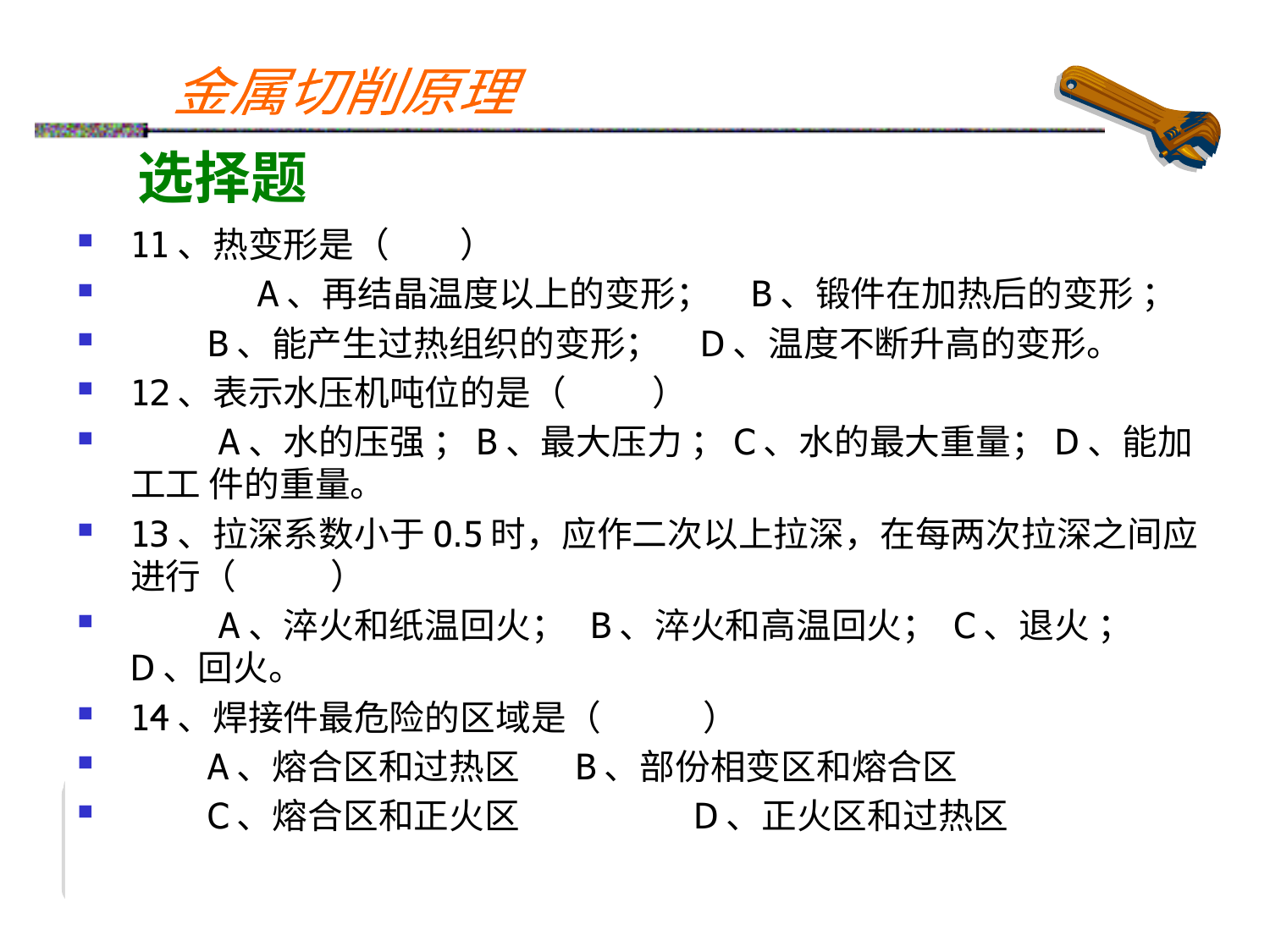

选择题
11、热变形是（         ）
	A、再结晶温度以上的变形；    B、锻件在加热后的变形 ；
       B、能产生过热组织的变形；    D、温度不断升高的变形。
12、表示水压机吨位的是（           ）
        A、水的压强 ；B、最大压力 ；C、水的最大重量；D、能加工工 件的重量。
13、拉深系数小于0.5时，应作二次以上拉深，在每两次拉深之间应进行（            ）
        A、淬火和纸温回火；  B、淬火和高温回火； C、退火 ；  D、回火。
14、焊接件最危险的区域是（             ）
       A、熔合区和过热区      B、部份相变区和熔合区
       C、熔合区和正火区	      D、正火区和过热区